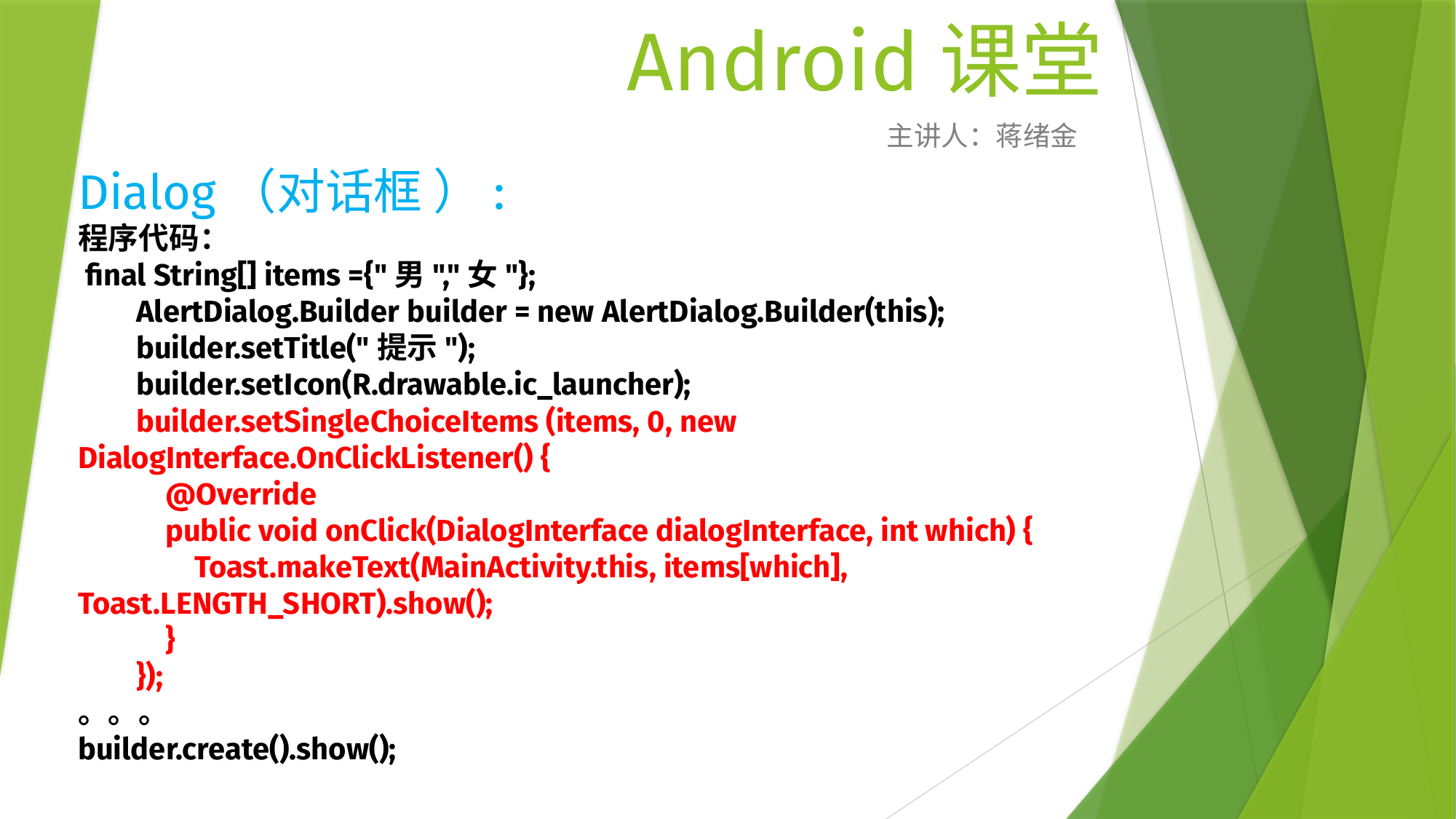

# Android课堂
主讲人：蒋绪金
Dialog（对话框 ）:
程序代码：
 final String[] items ={"男","女"};
        AlertDialog.Builder builder = new AlertDialog.Builder(this);
        builder.setTitle("提示");
        builder.setIcon(R.drawable.ic_launcher);
        builder.setSingleChoiceItems (items, 0, new DialogInterface.OnClickListener() {
            @Override
            public void onClick(DialogInterface dialogInterface, int which) {
                Toast.makeText(MainActivity.this, items[which], Toast.LENGTH_SHORT).show();
            }
        });
。。。
builder.create().show();